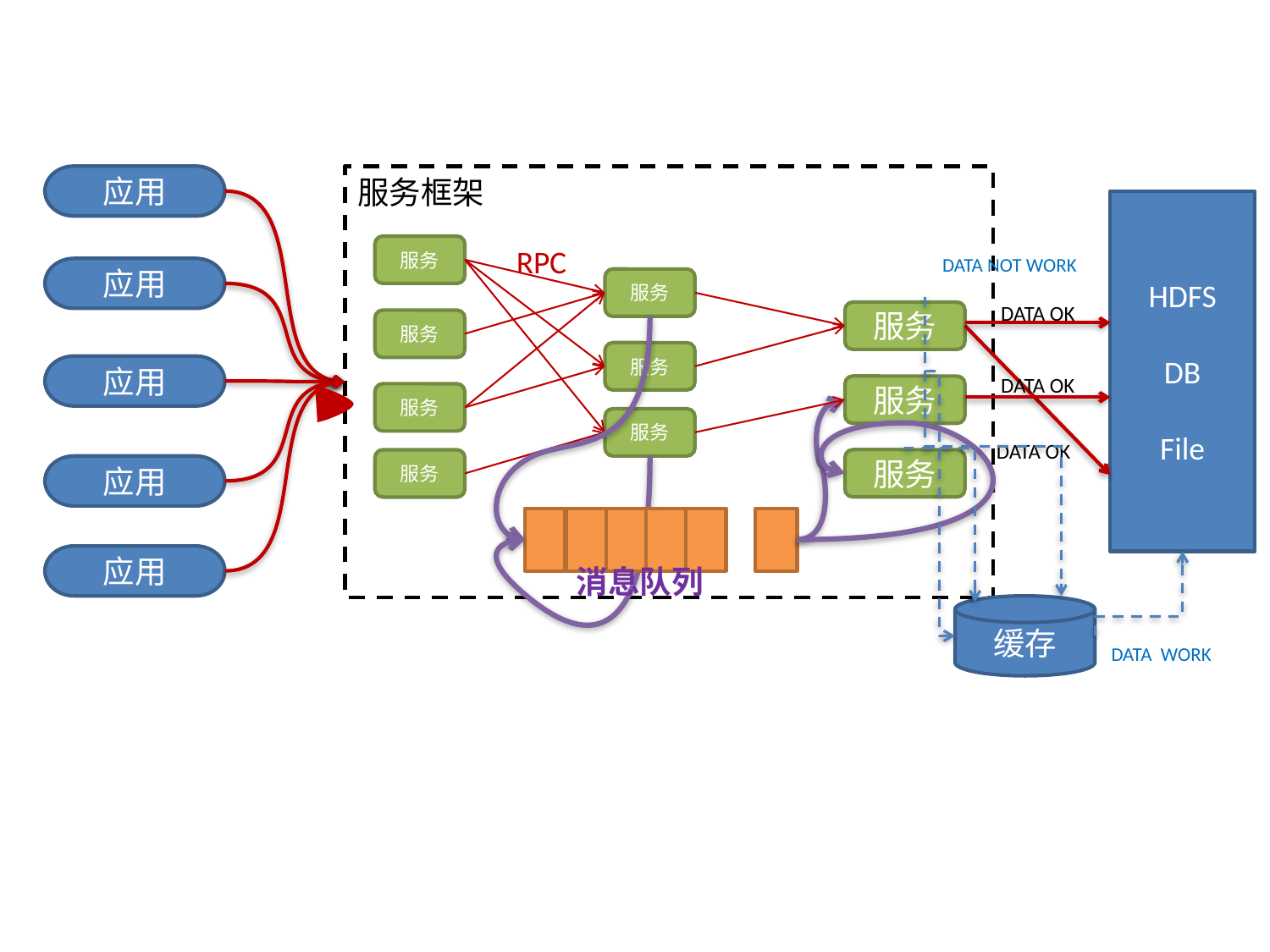

应用
服务框架

HDFS

DB

File
服务
RPC
DATA NOT WORK
应用
服务
DATA OK
服务
服务
服务
应用
DATA OK
服务

服务
服务
DATA OK
服务
服务
应用

应用
消息队列
缓存
DATA  WORK